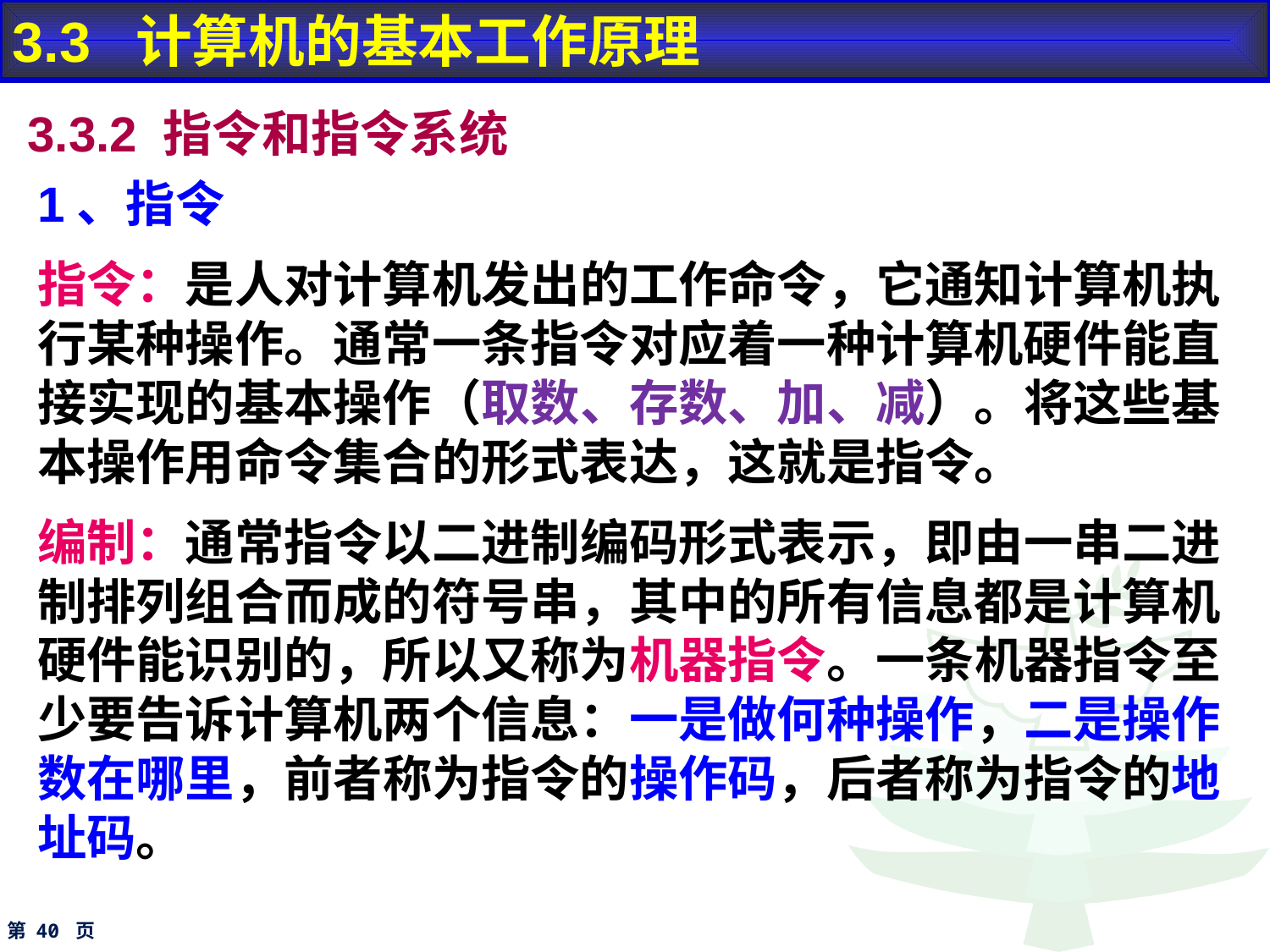

3.3  计算机的基本工作原理

3.3.2 指令和指令系统
1、指令
指令：是人对计算机发出的工作命令，它通知计算机执行某种操作。通常一条指令对应着一种计算机硬件能直接实现的基本操作（取数、存数、加、减）。将这些基本操作用命令集合的形式表达，这就是指令。
编制：通常指令以二进制编码形式表示，即由一串二进制排列组合而成的符号串，其中的所有信息都是计算机硬件能识别的，所以又称为机器指令。一条机器指令至少要告诉计算机两个信息：一是做何种操作，二是操作数在哪里，前者称为指令的操作码，后者称为指令的地址码。